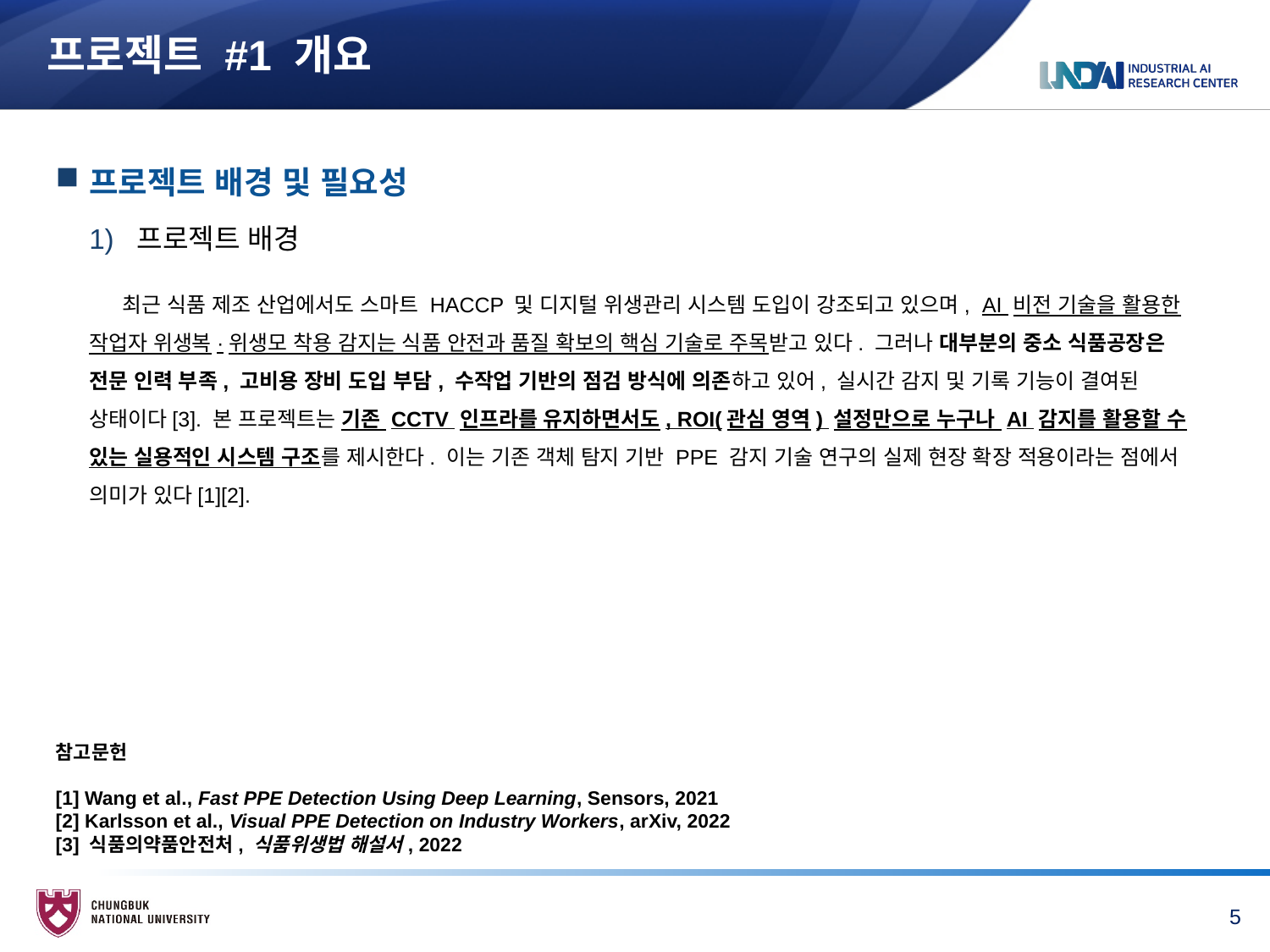

# 프로젝트 #1 개요
프로젝트 배경 및 필요성
프로젝트 배경
최근 식품 제조 산업에서도 스마트 HACCP 및 디지털 위생관리 시스템 도입이 강조되고 있으며,  AI 비전 기술을 활용한 작업자 위생복·위생모 착용 감지는 식품 안전과 품질 확보의 핵심 기술로 주목받고 있다. 그러나 대부분의 중소 식품공장은 전문 인력 부족, 고비용 장비 도입 부담, 수작업 기반의 점검 방식에 의존하고 있어, 실시간 감지 및 기록 기능이 결여된 상태이다[3]. 본 프로젝트는 기존 CCTV 인프라를 유지하면서도, ROI(관심 영역) 설정만으로 누구나 AI 감지를 활용할 수 있는 실용적인 시스템 구조를 제시한다. 이는 기존 객체 탐지 기반 PPE 감지 기술 연구의 실제 현장 확장 적용이라는 점에서 의미가 있다[1][2].

참고문헌
[1] Wang et al., Fast PPE Detection Using Deep Learning, Sensors, 2021
[2] Karlsson et al., Visual PPE Detection on Industry Workers, arXiv, 2022
[3] 식품의약품안전처, 식품위생법 해설서, 2022